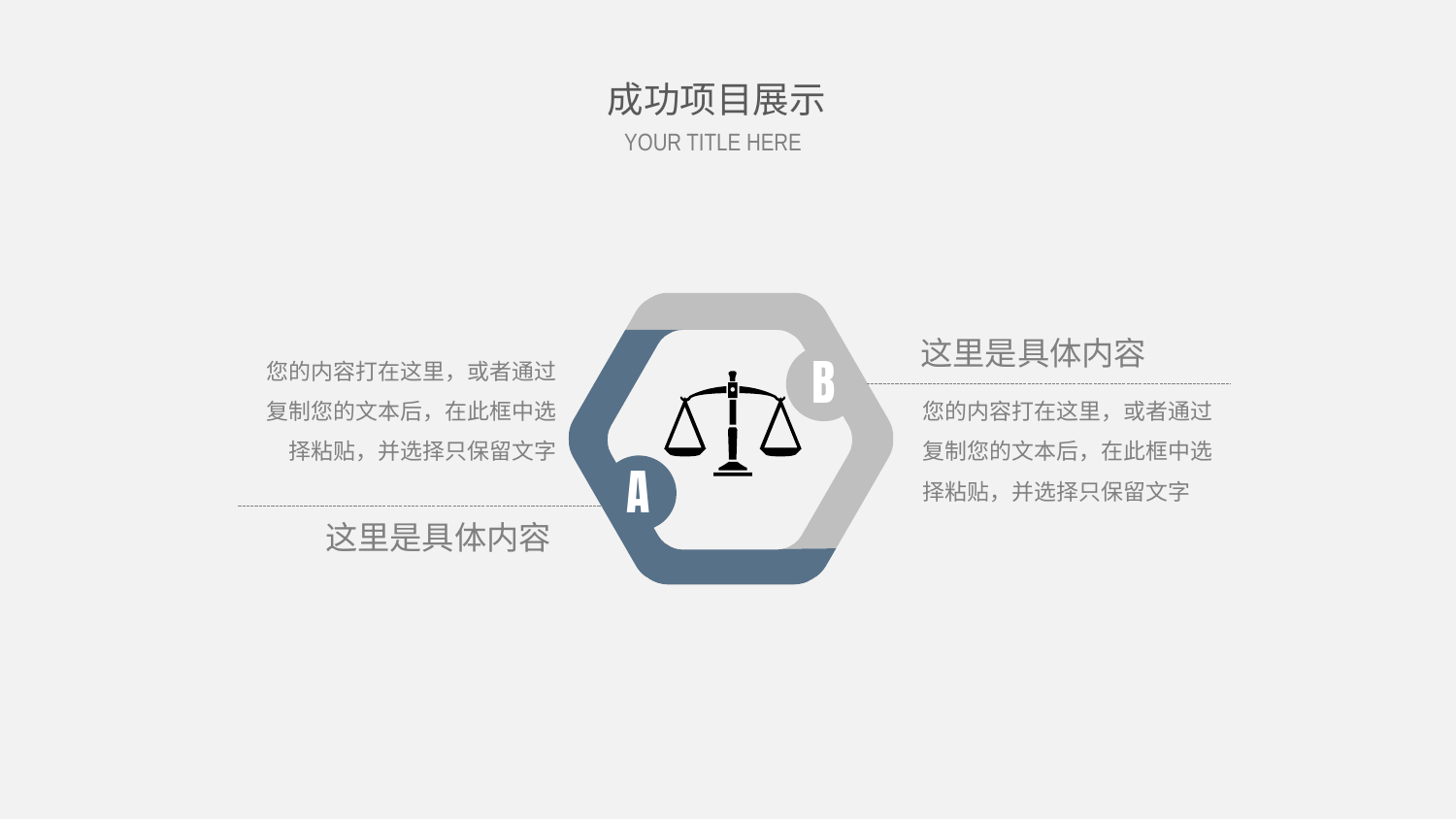

成功项目展示
YOUR TITLE HERE

这里是具体内容

您的内容打在这里，或者通过复制您的文本后，在此框中选择粘贴，并选择只保留文字
B

您的内容打在这里，或者通过复制您的文本后，在此框中选择粘贴，并选择只保留文字
A
这里是具体内容